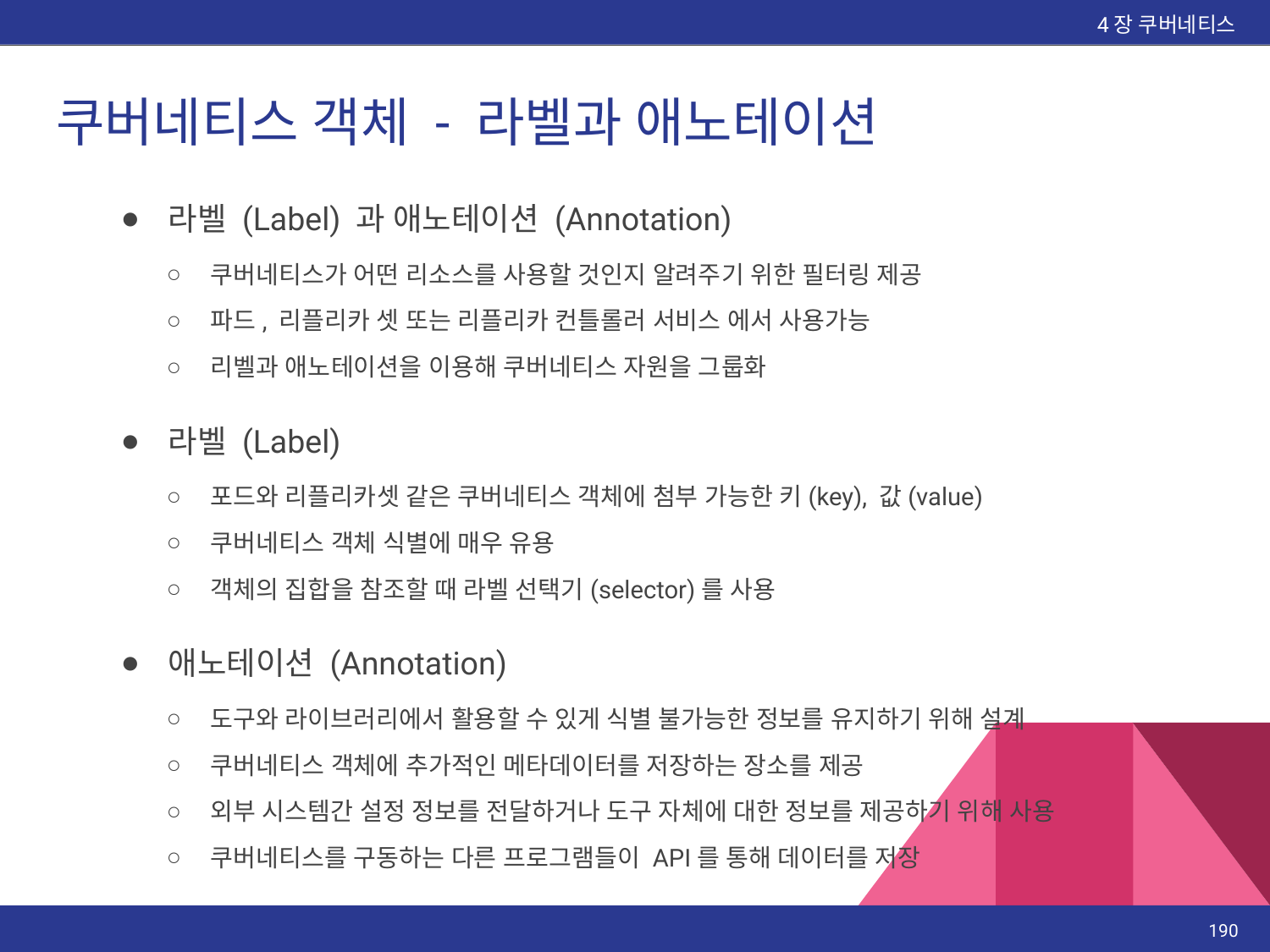

4장 쿠버네티스

# 쿠버네티스 객체 - 라벨과 애노테이션
라벨 (Label) 과 애노테이션 (Annotation)
쿠버네티스가 어떤 리소스를 사용할 것인지 알려주기 위한 필터링 제공
파드, 리플리카 셋 또는 리플리카 컨틀롤러 서비스 에서 사용가능
리벨과 애노테이션을 이용해 쿠버네티스 자원을 그룹화
라벨 (Label)
포드와 리플리카셋 같은 쿠버네티스 객체에 첨부 가능한 키(key), 값(value)
쿠버네티스 객체 식별에 매우 유용
객체의 집합을 참조할 때 라벨 선택기(selector)를 사용
애노테이션 (Annotation)
도구와 라이브러리에서 활용할 수 있게 식별 불가능한 정보를 유지하기 위해 설계
쿠버네티스 객체에 추가적인 메타데이터를 저장하는 장소를 제공
외부 시스템간 설정 정보를 전달하거나 도구 자체에 대한 정보를 제공하기 위해 사용
쿠버네티스를 구동하는 다른 프로그램들이 API를 통해 데이터를 저장
190